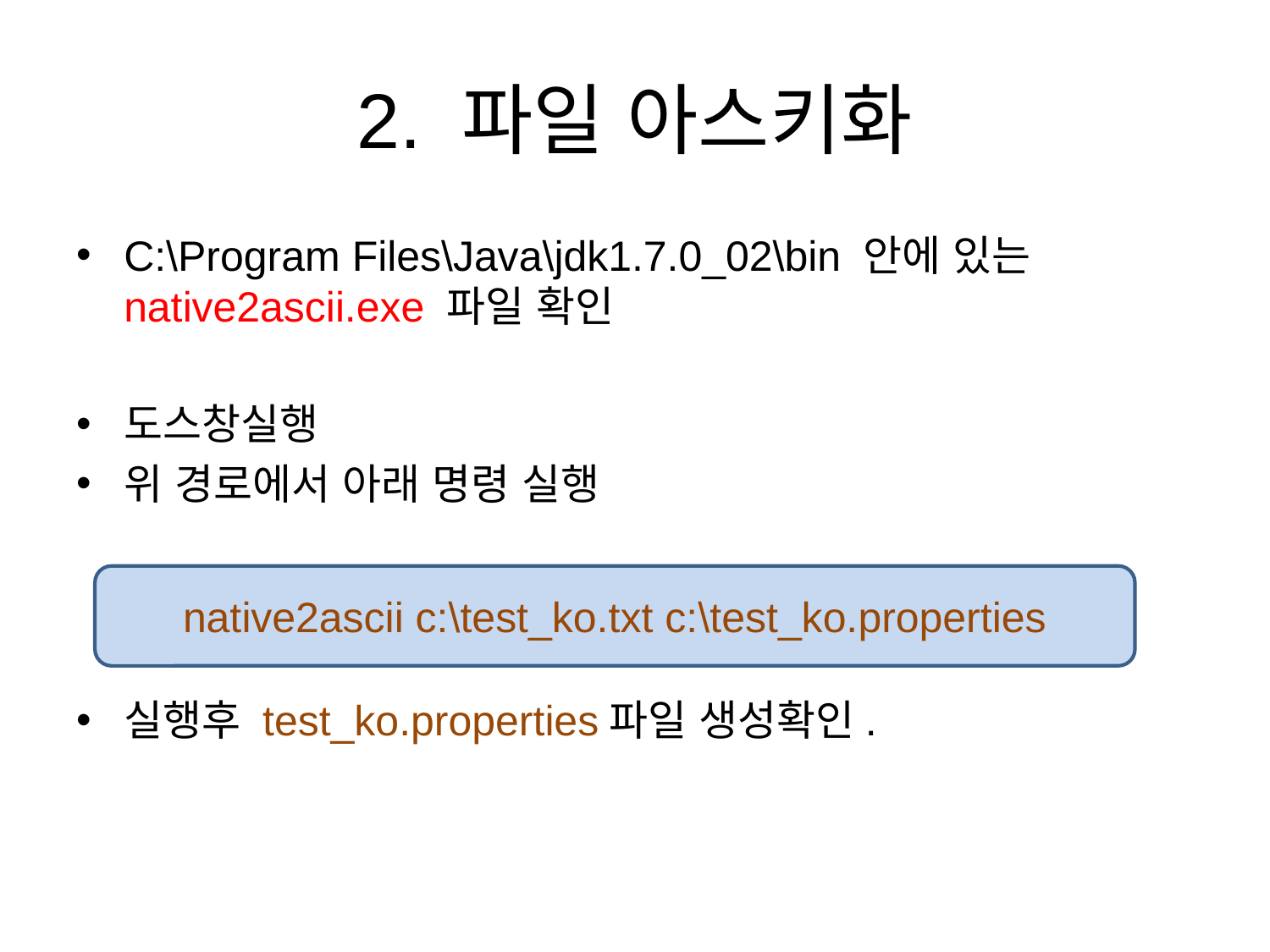

# 2. 파일 아스키화
C:\Program Files\Java\jdk1.7.0_02\bin 안에 있는 native2ascii.exe 파일 확인

도스창실행
위 경로에서 아래 명령 실행

실행후 test_ko.properties파일 생성확인.

native2ascii c:\test_ko.txt c:\test_ko.properties